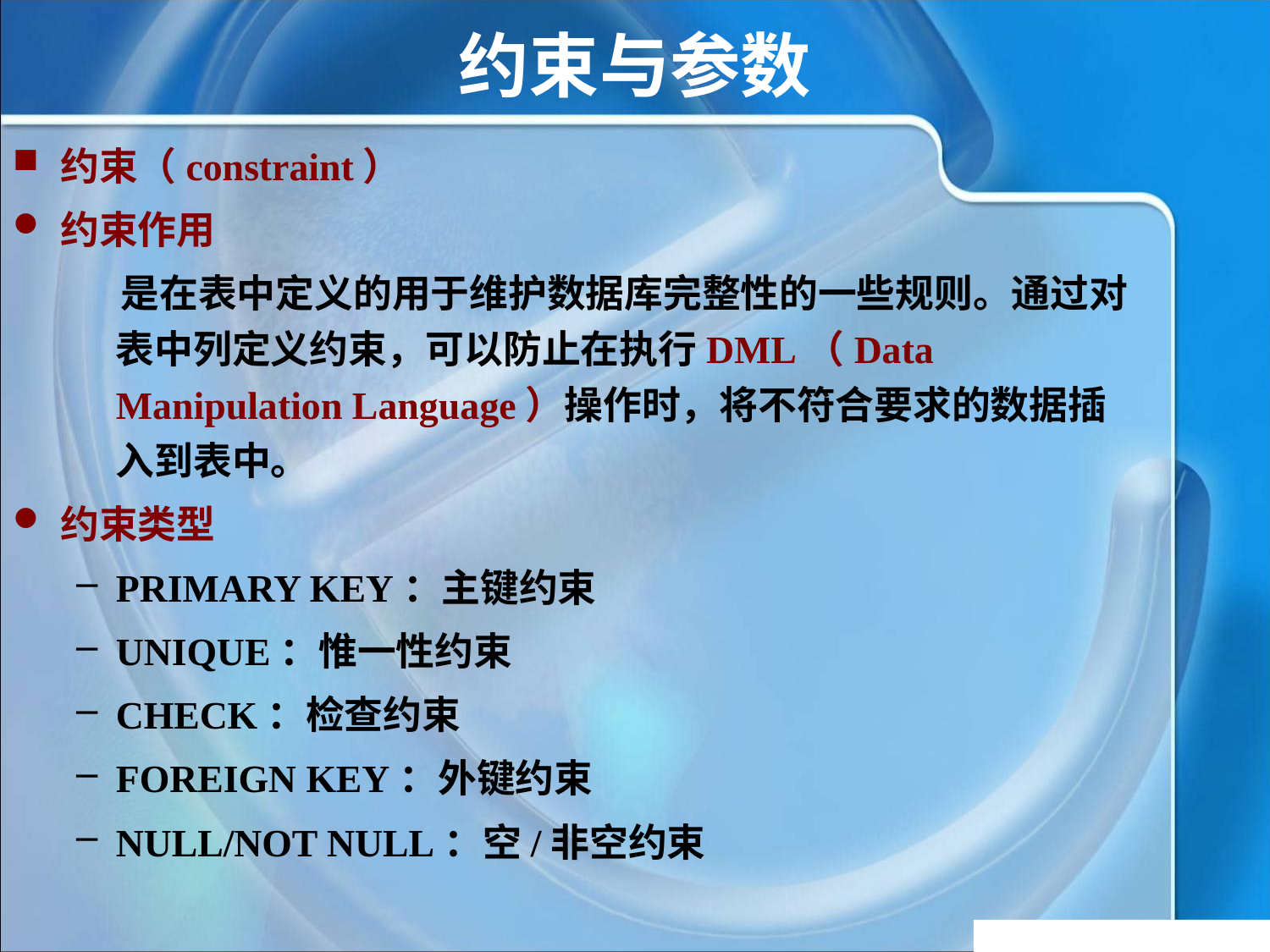

# 约束与参数
约束（constraint）
约束作用
    是在表中定义的用于维护数据库完整性的一些规则。通过对表中列定义约束，可以防止在执行DML（Data Manipulation Language）操作时，将不符合要求的数据插入到表中。
约束类型
PRIMARY KEY：主键约束
UNIQUE：惟一性约束
CHECK：检查约束
FOREIGN KEY：外键约束
NULL/NOT NULL：空/非空约束

19